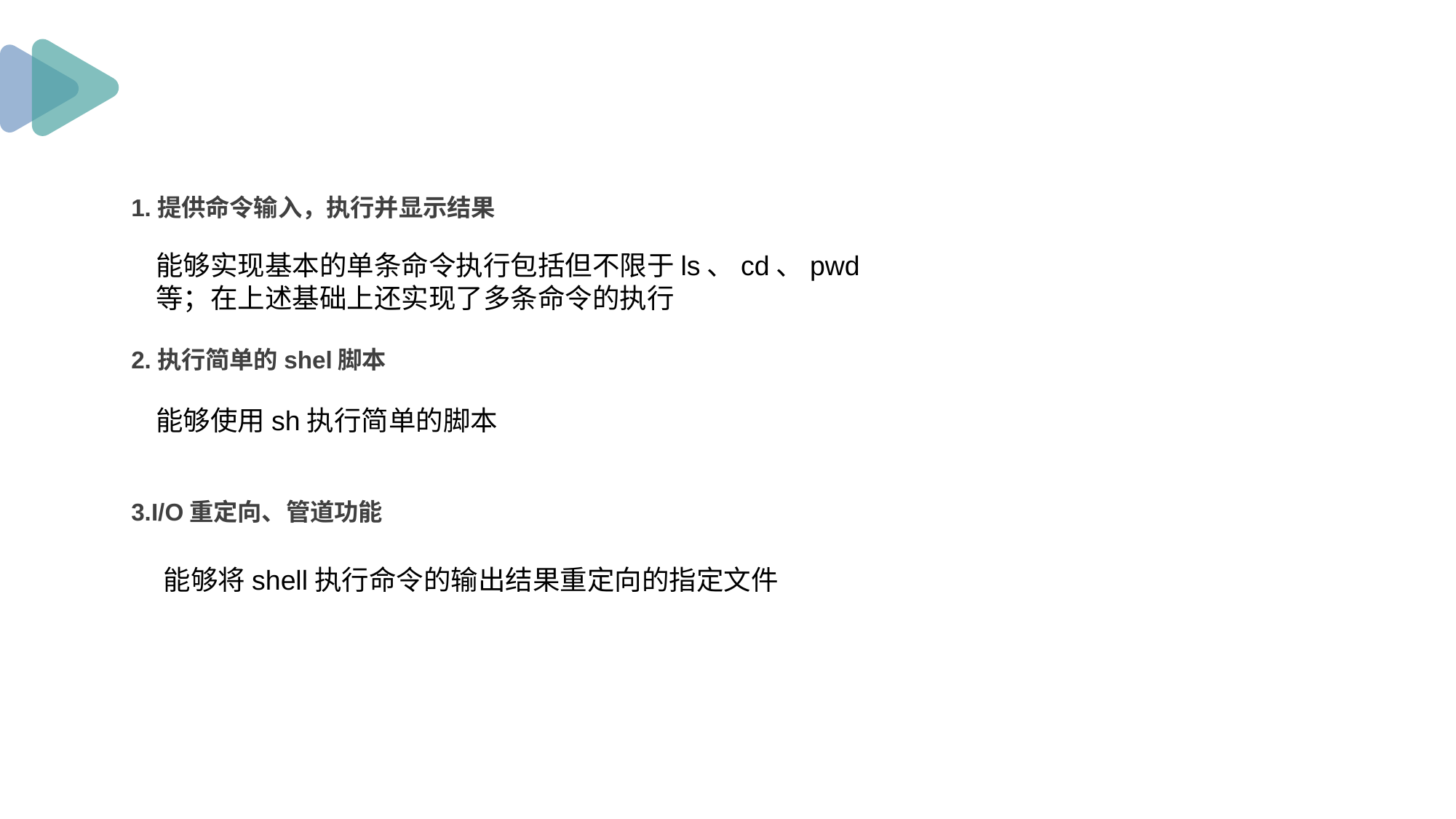

1.提供命令输入，执行并显示结果
能够实现基本的单条命令执行包括但不限于ls、cd、pwd等；在上述基础上还实现了多条命令的执行
2.执行简单的shel脚本
能够使用sh执行简单的脚本
3.I/O重定向、管道功能

能够将shell执行命令的输出结果重定向的指定文件